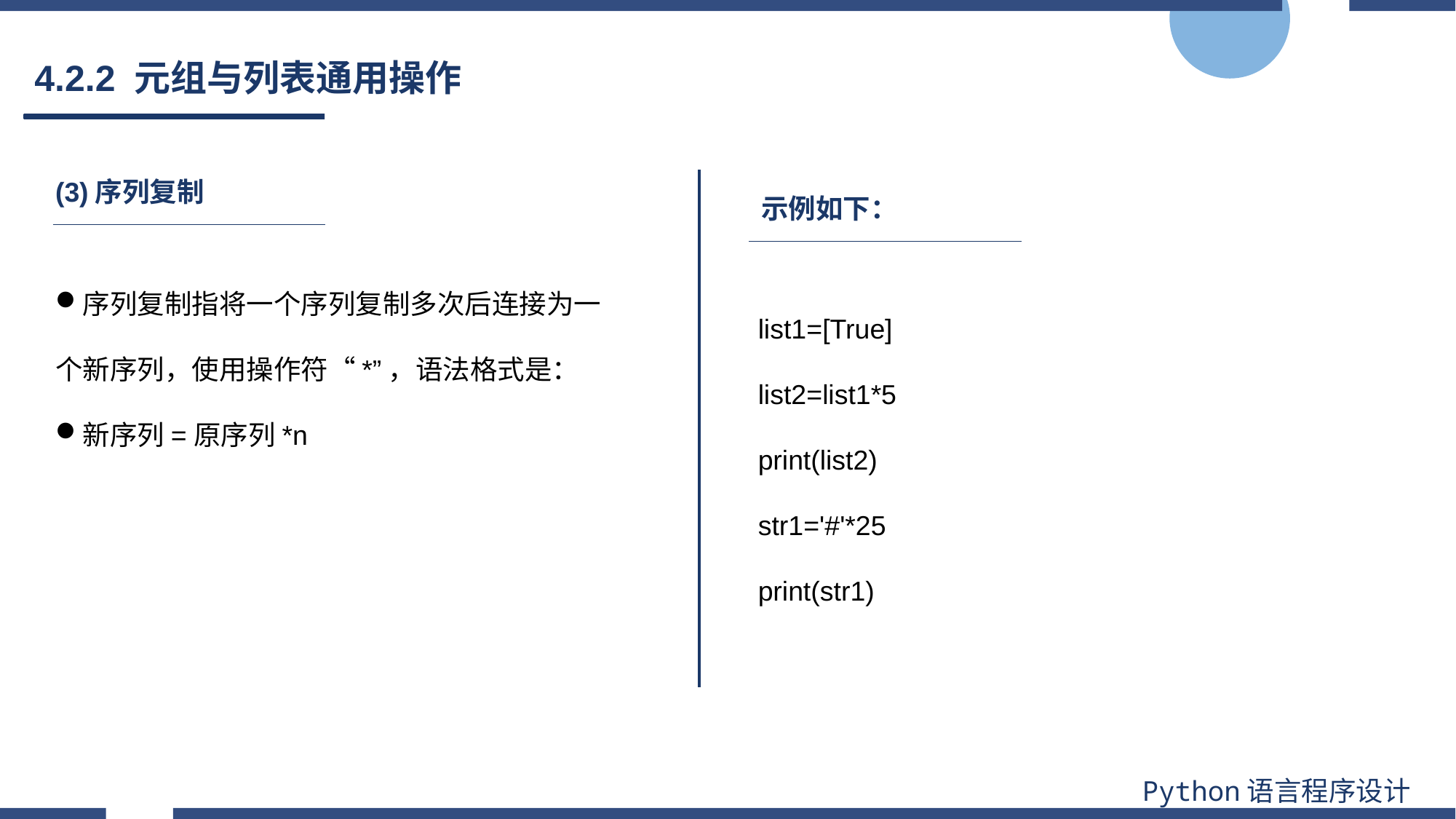

# 4.2.2 元组与列表通用操作
(3)序列复制
示例如下：
序列复制指将一个序列复制多次后连接为一个新序列，使用操作符“*”，语法格式是：
新序列=原序列*n
list1=[True]
list2=list1*5
print(list2)
str1='#'*25
print(str1)